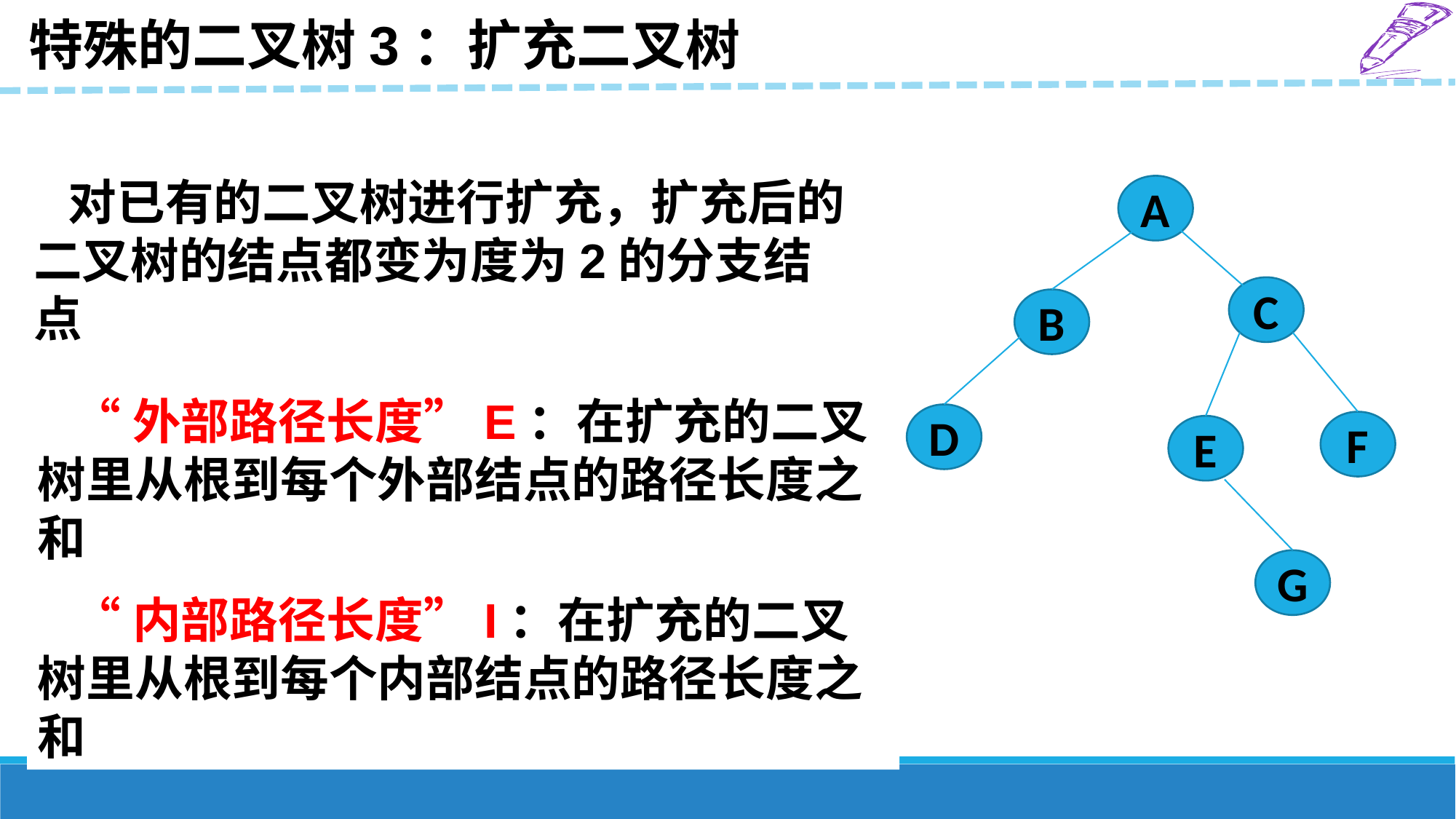

特殊的二叉树3：扩充二叉树
对已有的二叉树进行扩充，扩充后的二叉树的结点都变为度为2的分支结点
A
C
B
D
F
E
G
“外部路径长度”E：在扩充的二叉树里从根到每个外部结点的路径长度之和
“内部路径长度”I：在扩充的二叉树里从根到每个内部结点的路径长度之和